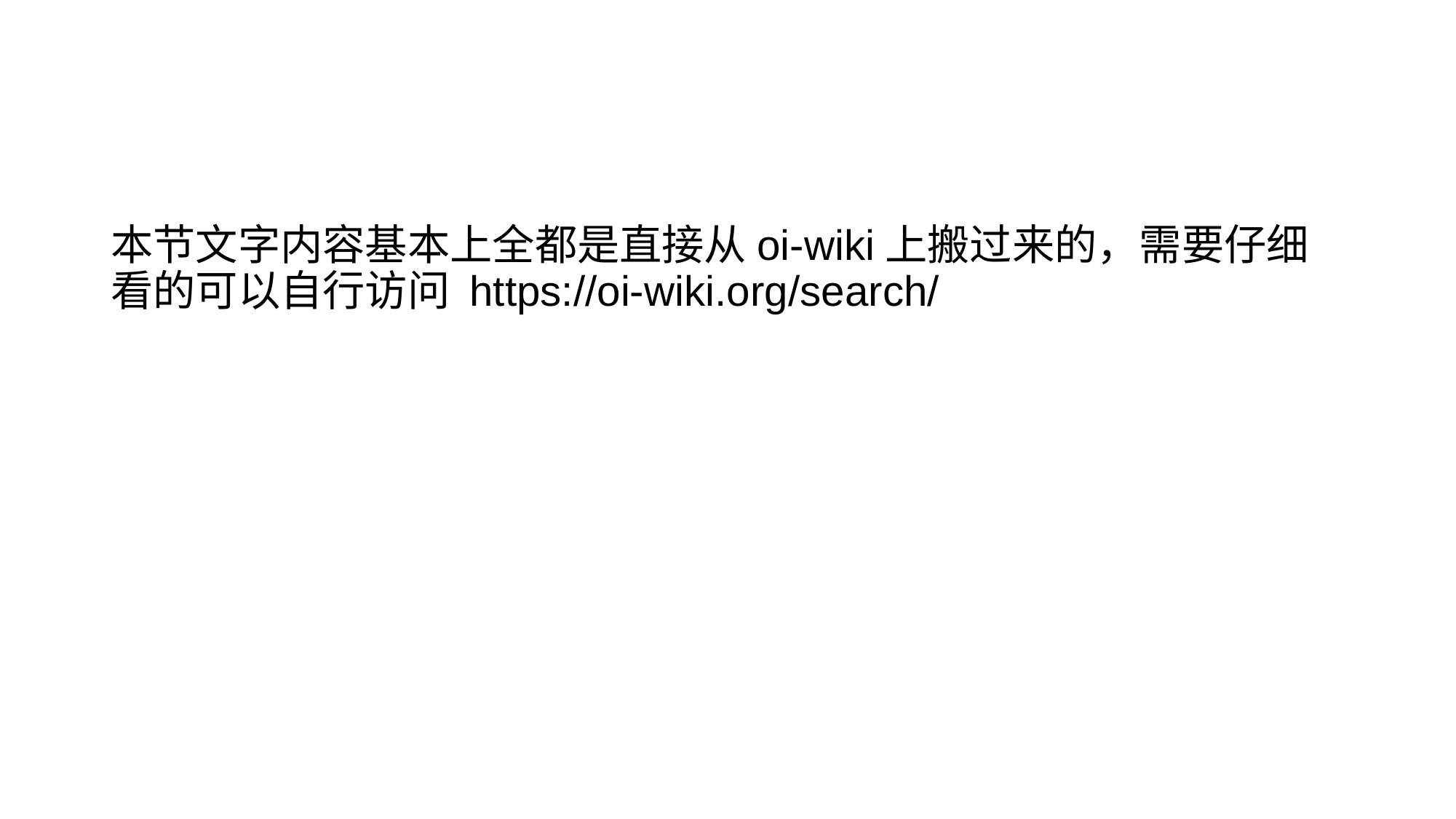

#
本节文字内容基本上全都是直接从oi-wiki上搬过来的，需要仔细看的可以自行访问 https://oi-wiki.org/search/